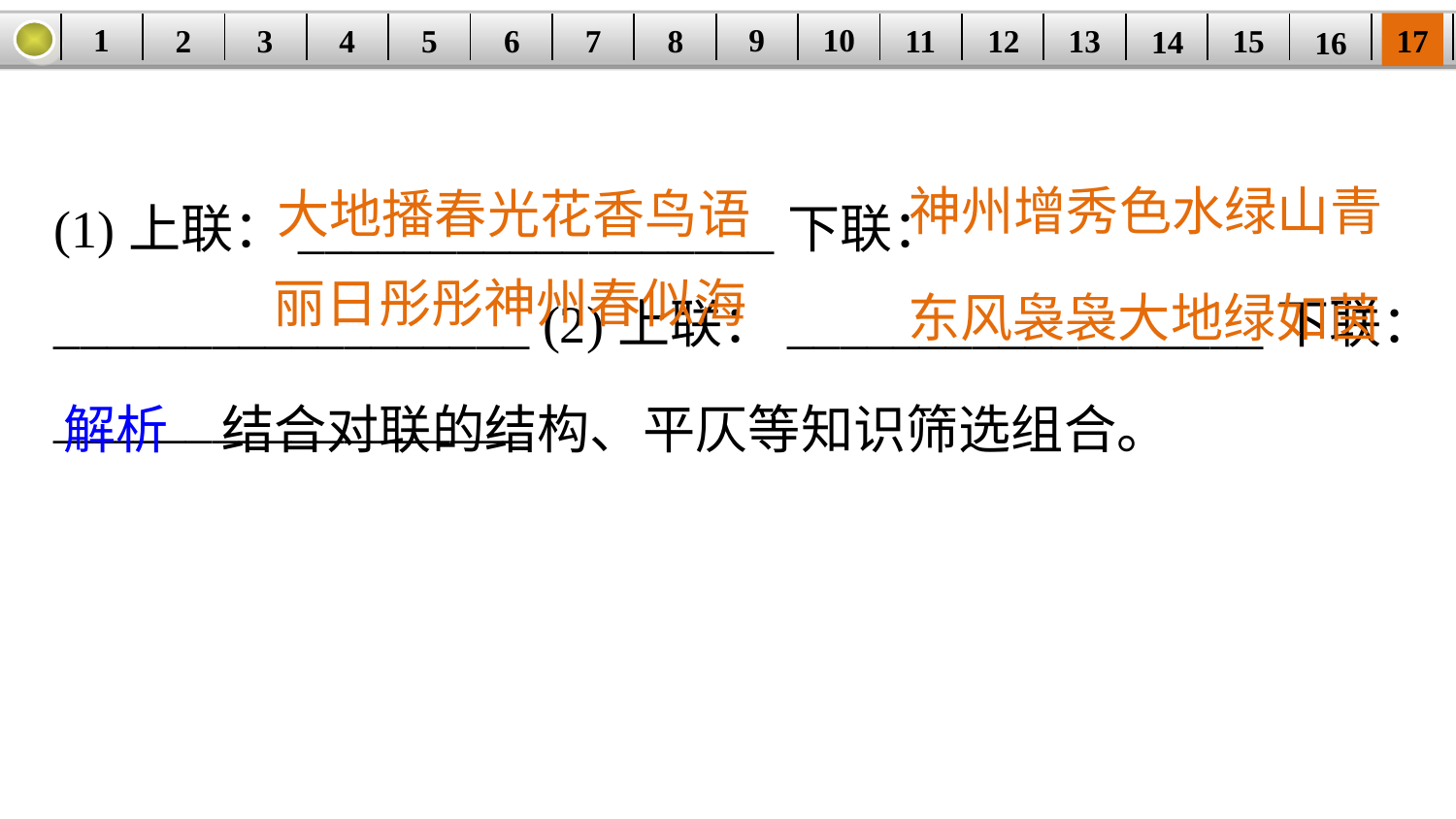

9
10
1
3
4
5
6
8
11
2
17
12
15
|  |  |  |  |  |  |  |  |  |  |  |  |  |  |  |  |  |
| --- | --- | --- | --- | --- | --- | --- | --- | --- | --- | --- | --- | --- | --- | --- | --- | --- |
7
13
14
16

(1)上联：__________________下联：__________________ (2)上联：__________________下联：__________________
神州增秀色水绿山青
大地播春光花香鸟语
东风袅袅大地绿如茵
丽日彤彤神州春似海
解析　结合对联的结构、平仄等知识筛选组合。